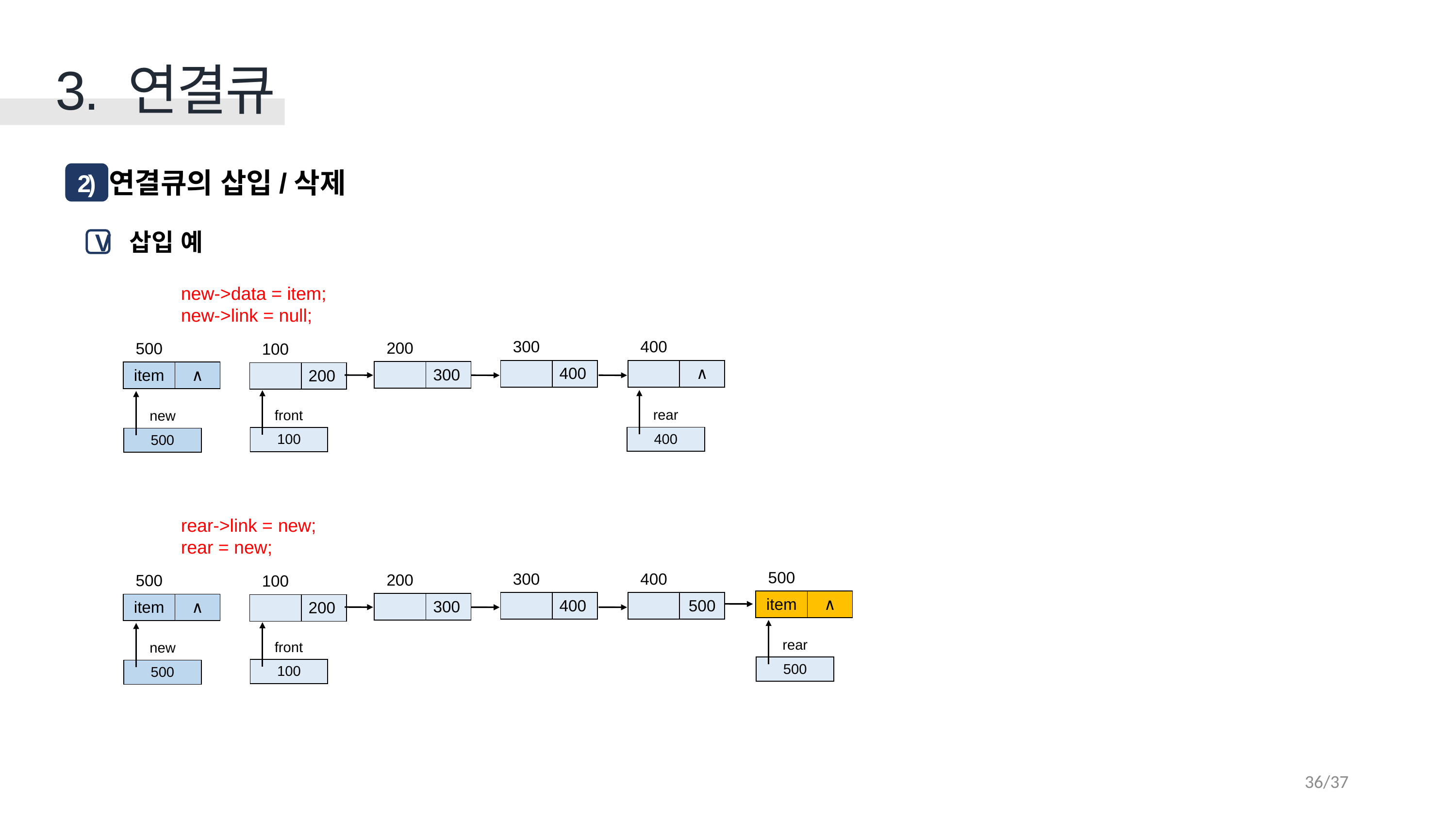

3. 연결큐

연결큐의 삽입/삭제
2)
 삽입 예
V
new->data = item;
new->link = null;
| 300 |  |
| --- | --- |
|  | 400 |
| 400 |  |
| --- | --- |
|  | ∧ |
| 200 |  |
| --- | --- |
|  | 300 |
| 500 |  |
| --- | --- |
| item | ∧ |
| 100 |  |
| --- | --- |
|  | 200 |
| rear |
| --- |
| 400 |
| front |
| --- |
| 100 |
| new |
| --- |
| 500 |
rear->link = new;
rear = new;
| 500 |  |
| --- | --- |
| item | ∧ |
| 300 |  |
| --- | --- |
|  | 400 |
| 400 |  |
| --- | --- |
|  | 500 |
| 200 |  |
| --- | --- |
|  | 300 |
| 500 |  |
| --- | --- |
| item | ∧ |
| 100 |  |
| --- | --- |
|  | 200 |
| rear |
| --- |
| 500 |
| front |
| --- |
| 100 |
| new |
| --- |
| 500 |
36/37